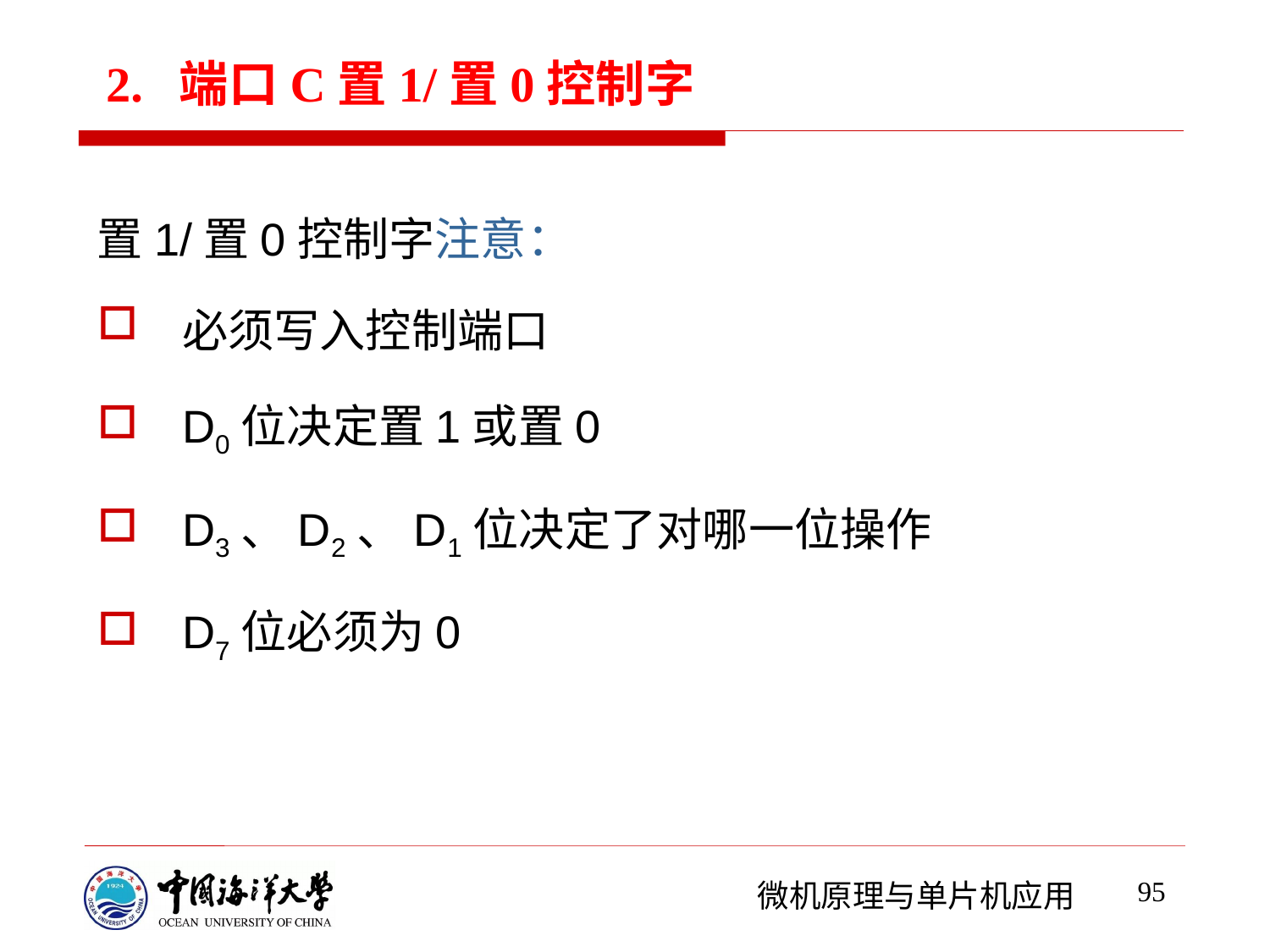

#
2.  端口C置1/置0控制字
置1/置0控制字注意：
必须写入控制端口
D0位决定置1或置0
D3、D2、D1位决定了对哪一位操作
D7位必须为0
95